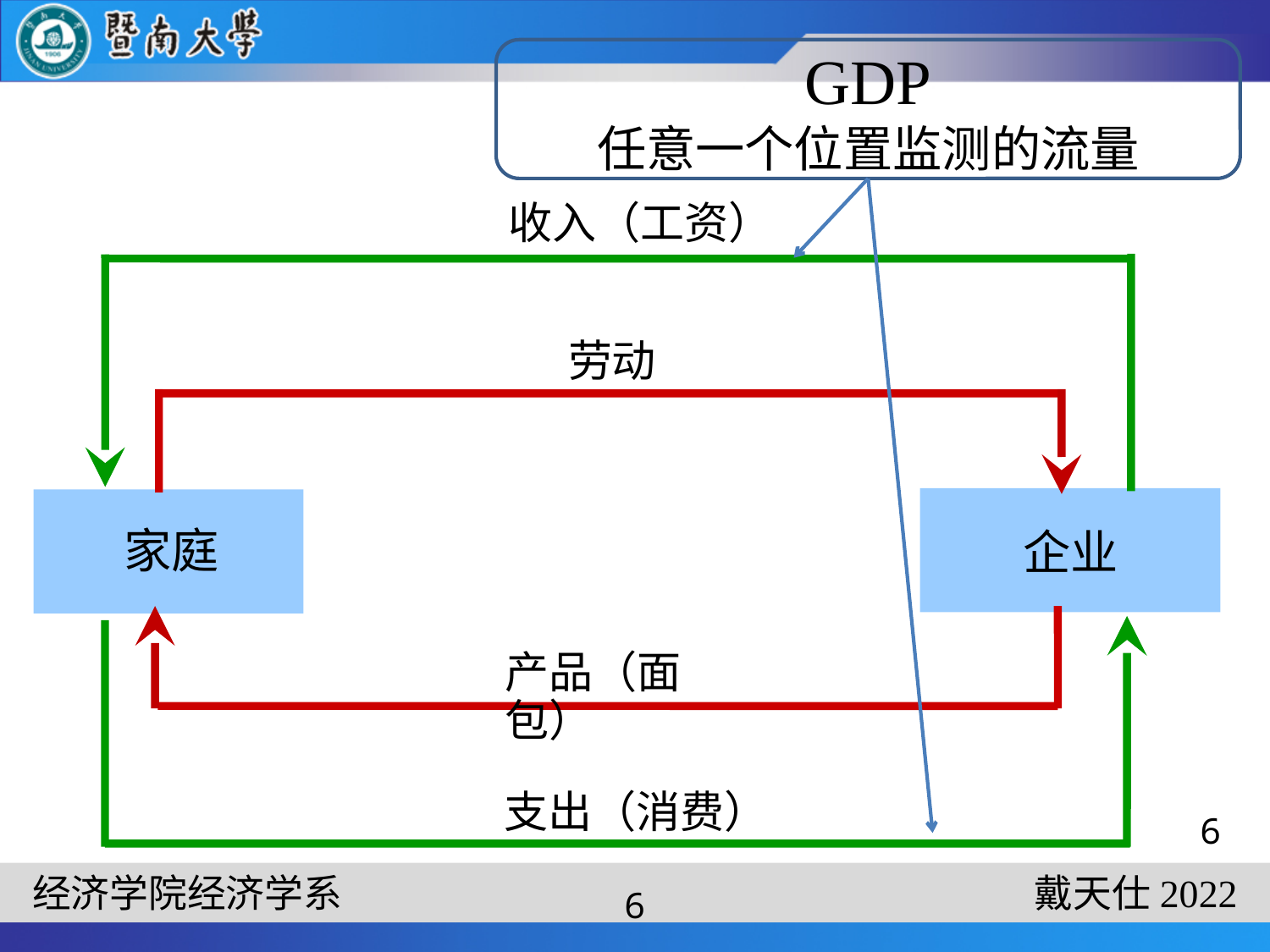

GDP
任意一个位置监测的流量
收入（工资）

劳动

企业

家庭

产品（面包）

支出（消费）
6
6